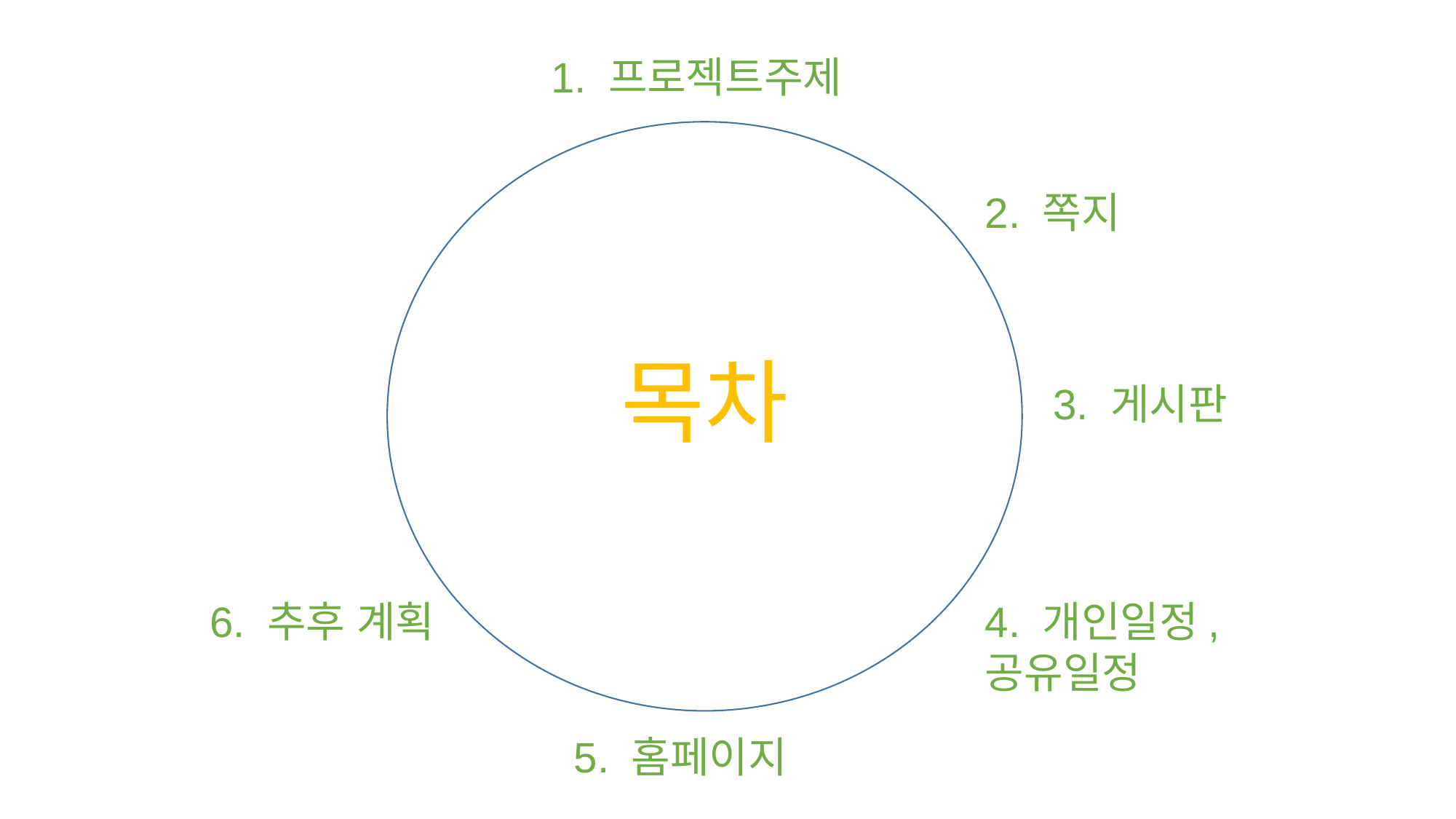

1. 프로젝트주제

2. 쪽지
목차
3. 게시판
6. 추후 계획
4. 개인일정,
공유일정
5. 홈페이지